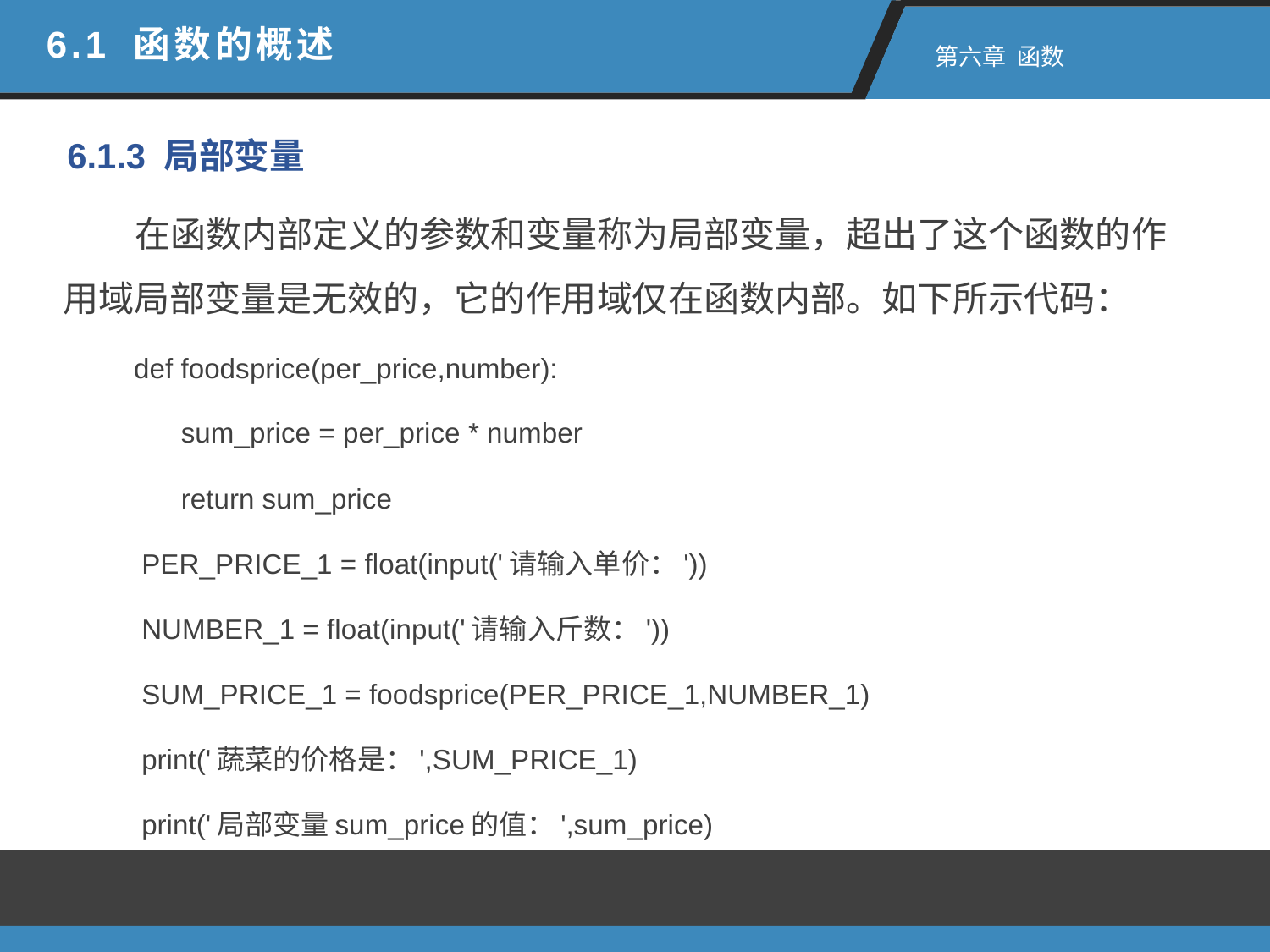

6.1 函数的概述
  第六章  函数
6.1.3 局部变量
        在函数内部定义的参数和变量称为局部变量，超出了这个函数的作用域局部变量是无效的，它的作用域仅在函数内部。如下所示代码：
         def foodsprice(per_price,number):
               sum_price = per_price * number
               return sum_price
          PER_PRICE_1 = float(input('请输入单价：'))
          NUMBER_1 = float(input('请输入斤数：'))
          SUM_PRICE_1 = foodsprice(PER_PRICE_1,NUMBER_1)
          print('蔬菜的价格是：',SUM_PRICE_1)
          print('局部变量sum_price的值：',sum_price)